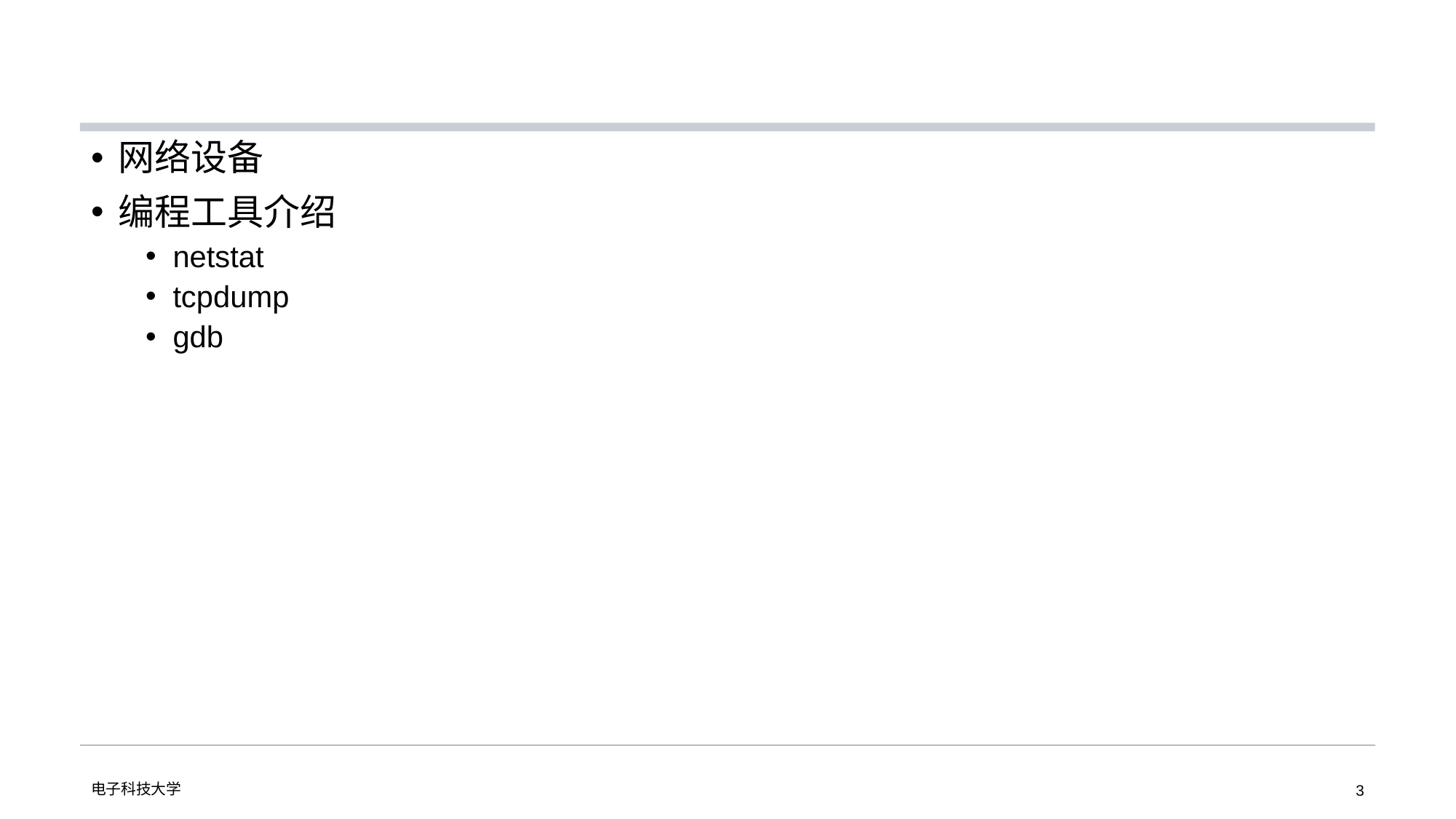

#
网络设备
编程工具介绍
netstat
tcpdump
gdb

电子科技大学
3